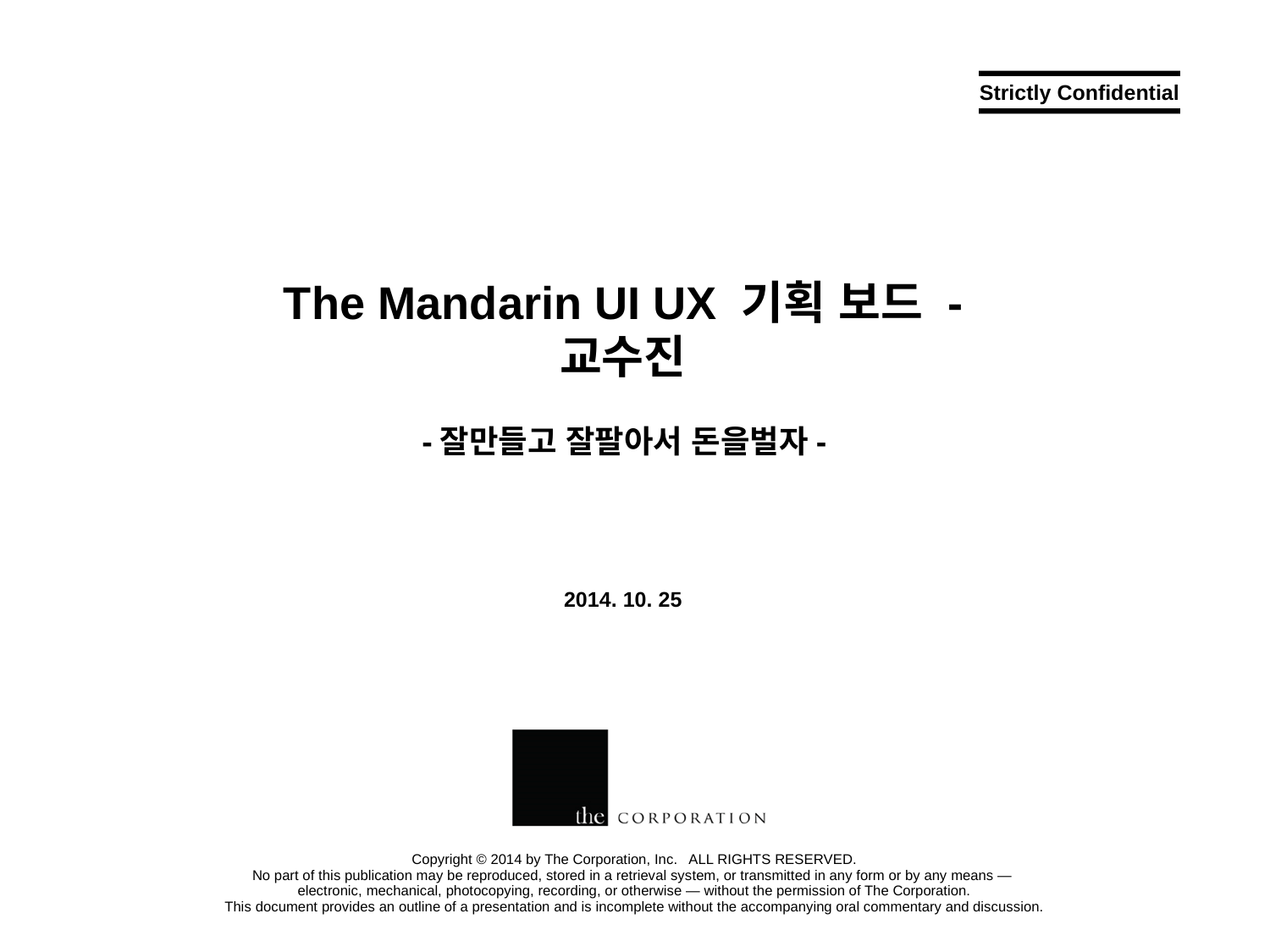

# The Mandarin UI UX 기획 보드 - 교수진
-잘만들고 잘팔아서 돈을벌자-
2014. 10. 25